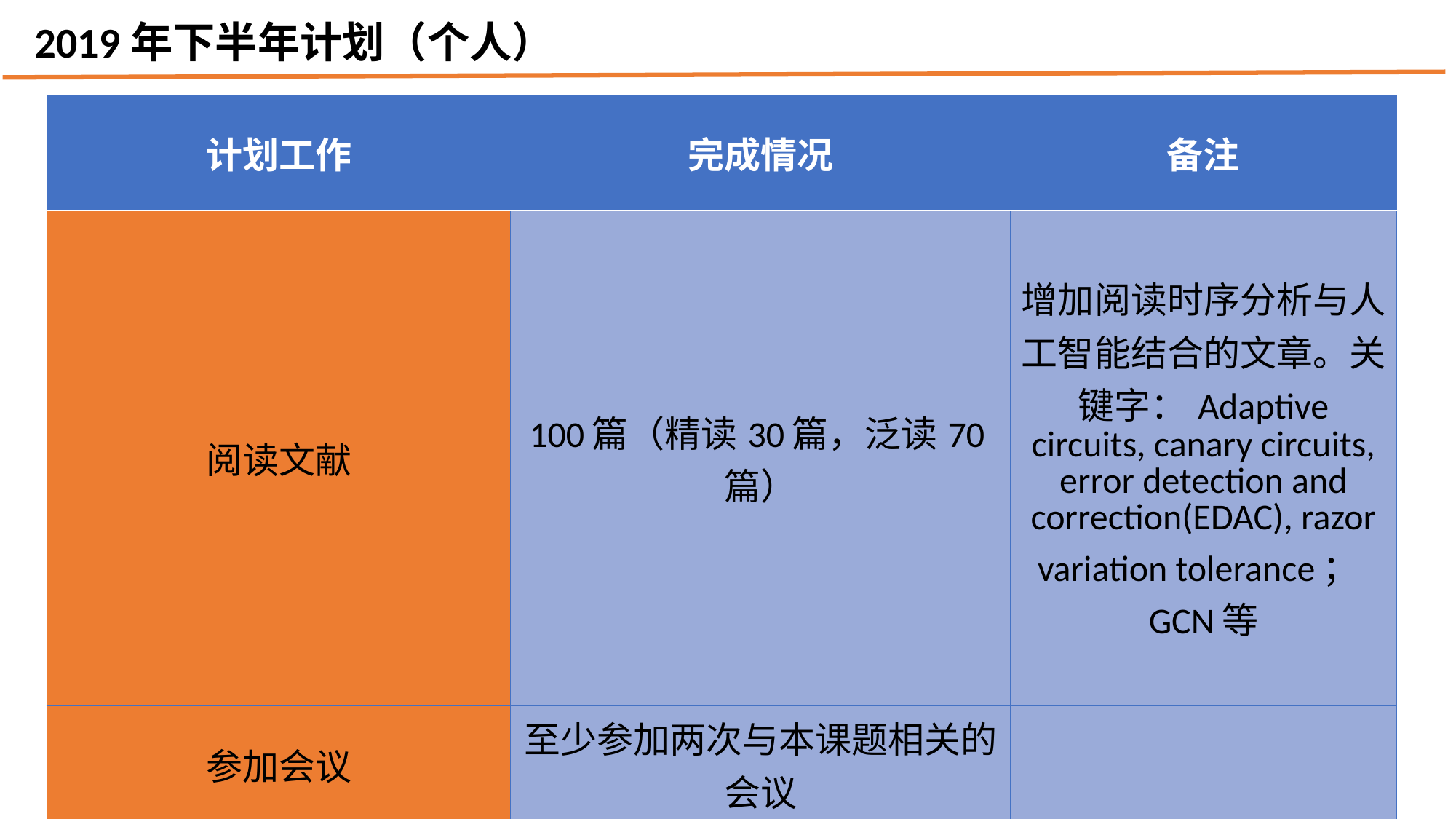

2019年下半年计划（个人）
| 计划工作 | 完成情况 | 备注 |
| --- | --- | --- |
| 阅读文献 | 100篇（精读30篇，泛读70篇） | 增加阅读时序分析与人工智能结合的文章。关键字：Adaptive circuits, canary circuits, error detection and correction(EDAC), razor variation tolerance；GCN等 |
| 参加会议 | 至少参加两次与本课题相关的会议 |  |
# 2